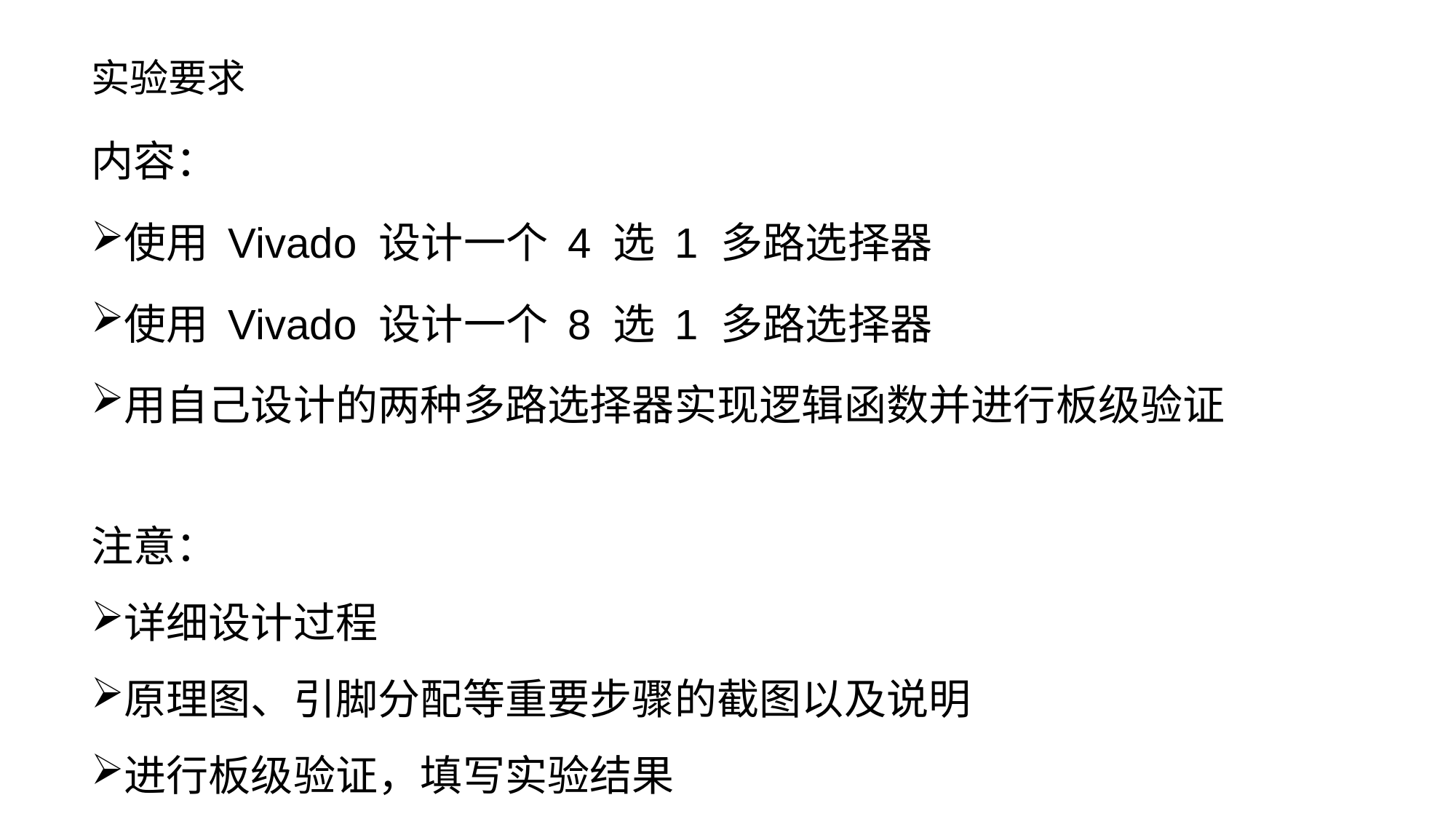

# 实验要求
内容：
使用 Vivado 设计一个 4 选 1 多路选择器
使用 Vivado 设计一个 8 选 1 多路选择器
用自己设计的两种多路选择器实现逻辑函数并进行板级验证

注意：
详细设计过程
原理图、引脚分配等重要步骤的截图以及说明
进行板级验证，填写实验结果